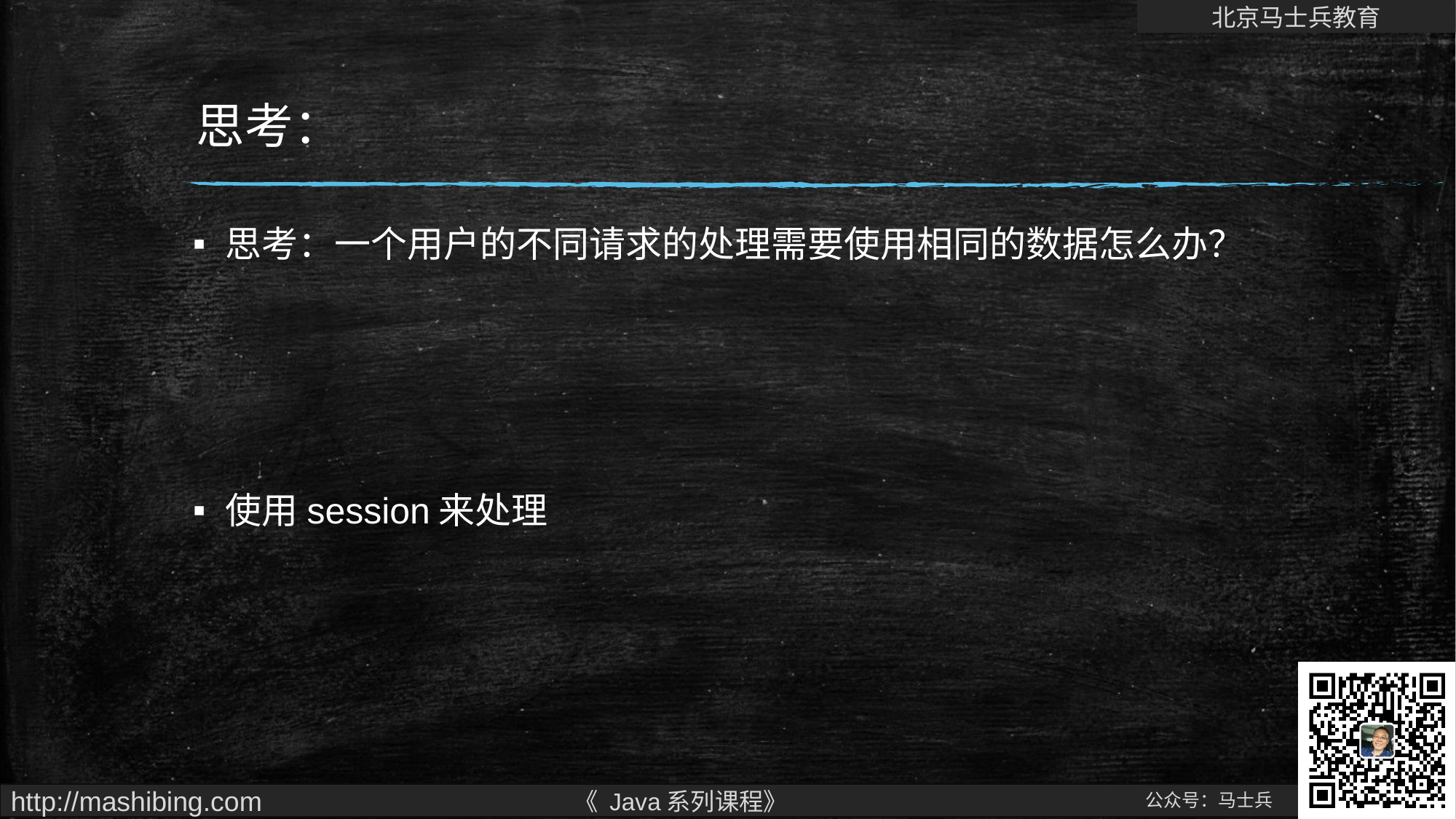

# 思考：
思考：一个用户的不同请求的处理需要使用相同的数据怎么办？

使用session来处理